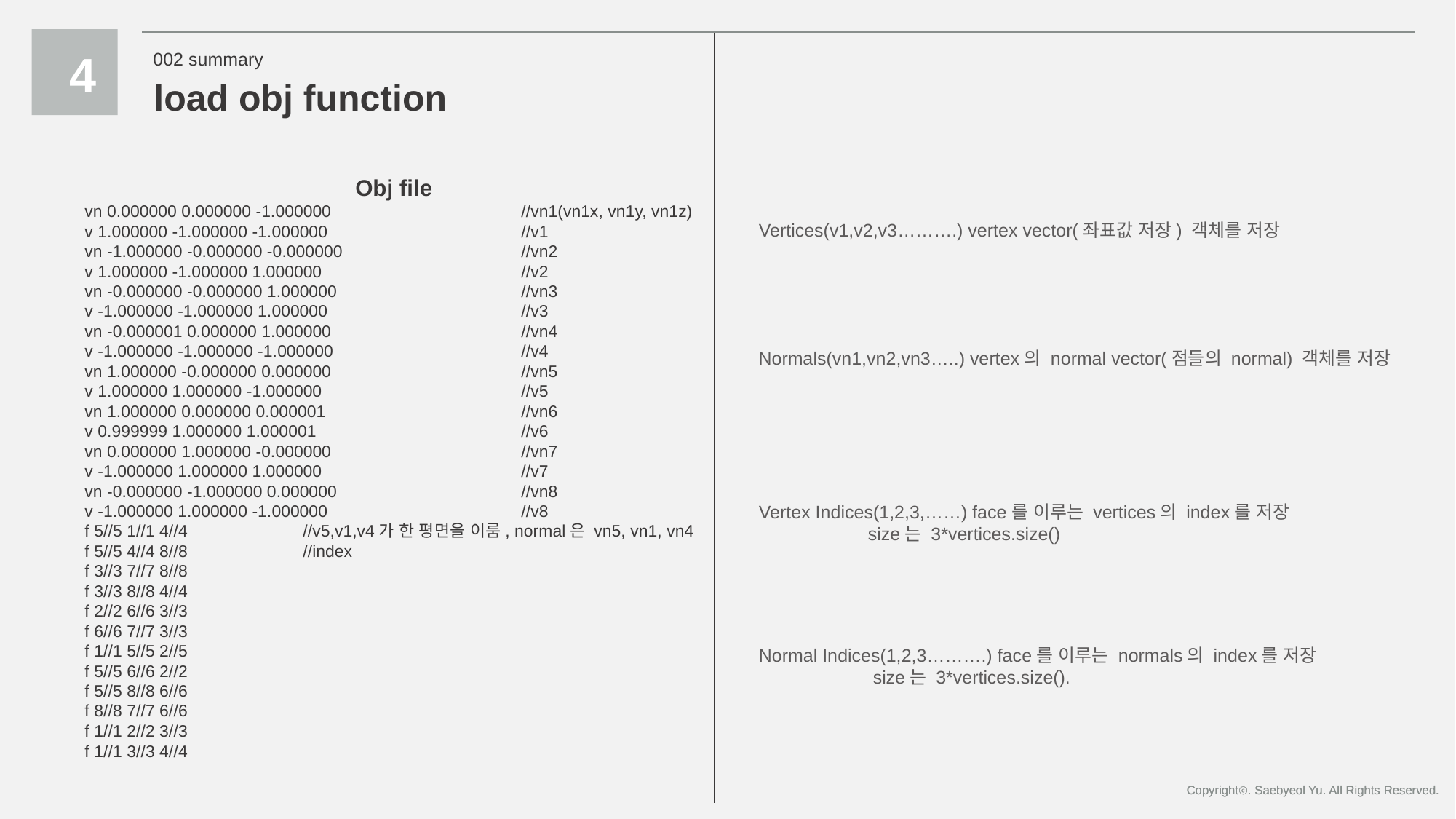

4
002 summary
load obj function
Obj file
vn 0.000000 0.000000 -1.000000		//vn1(vn1x, vn1y, vn1z)
v 1.000000 -1.000000 -1.000000		//v1
vn -1.000000 -0.000000 -0.000000		//vn2
v 1.000000 -1.000000 1.000000		//v2
vn -0.000000 -0.000000 1.000000		//vn3
v -1.000000 -1.000000 1.000000		//v3
vn -0.000001 0.000000 1.000000		//vn4
v -1.000000 -1.000000 -1.000000		//v4
vn 1.000000 -0.000000 0.000000		//vn5
v 1.000000 1.000000 -1.000000		//v5
vn 1.000000 0.000000 0.000001		//vn6
v 0.999999 1.000000 1.000001		//v6
vn 0.000000 1.000000 -0.000000		//vn7
v -1.000000 1.000000 1.000000		//v7
vn -0.000000 -1.000000 0.000000		//vn8
v -1.000000 1.000000 -1.000000		//v8
f 5//5 1//1 4//4		//v5,v1,v4가 한 평면을 이룸, normal은 vn5, vn1, vn4
f 5//5 4//4 8//8		//index
f 3//3 7//7 8//8
f 3//3 8//8 4//4
f 2//2 6//6 3//3
f 6//6 7//7 3//3
f 1//1 5//5 2//5
f 5//5 6//6 2//2
f 5//5 8//8 6//6
f 8//8 7//7 6//6
f 1//1 2//2 3//3
f 1//1 3//3 4//4
Vertices(v1,v2,v3……….) vertex vector(좌표값 저장) 객체를 저장
Normals(vn1,vn2,vn3…..) vertex의 normal vector(점들의 normal) 객체를 저장
Vertex Indices(1,2,3,……) face를 이루는 vertices의 index를 저장
	size는 3*vertices.size()
Normal Indices(1,2,3……….) face를 이루는 normals의 index를 저장
	 size는 3*vertices.size().
Copyrightⓒ. Saebyeol Yu. All Rights Reserved.